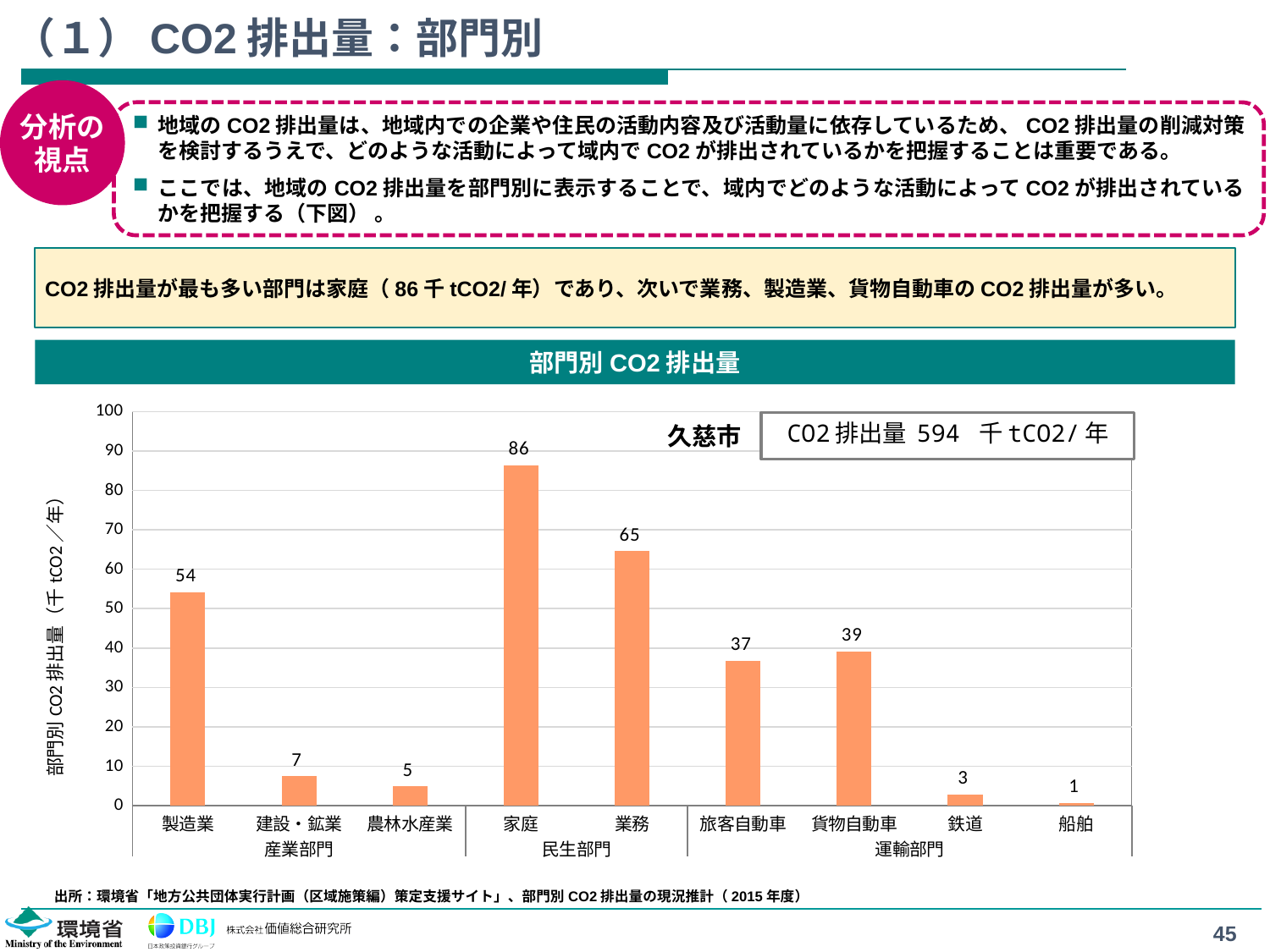

# （１）CO2排出量：部門別
分析の
視点
地域のCO2排出量は、地域内での企業や住民の活動内容及び活動量に依存しているため、CO2排出量の削減対策を検討するうえで、どのような活動によって域内でCO2が排出されているかを把握することは重要である。
ここでは、地域のCO2排出量を部門別に表示することで、域内でどのような活動によってCO2が排出されているかを把握する（下図） 。
CO2排出量が最も多い部門は家庭（86千tCO2/年）であり、次いで業務、製造業、貨物自動車のCO2排出量が多い。
部門別CO2排出量

### Chart

| Category |  |
|---|---|
| 製造業 | 54.1668700207375 |
| 建設・鉱業 | 7.495857602370369 |
| 農林水産業 | 4.8526563998229495 |
| 家庭 | 86.42146536999005 |
| 業務 | 64.54956489009733 |
| 旅客自動車 | 36.80258685845384 |
| 貨物自動車 | 39.13881980165812 |
| 鉄道 | 2.9001908266063423 |
| 船舶 | 0.745693346878843 |
CO2排出量 594 千tCO2/年
久慈市
出所：環境省「地方公共団体実行計画（区域施策編）策定支援サイト」、部門別CO2排出量の現況推計（2015年度）
45